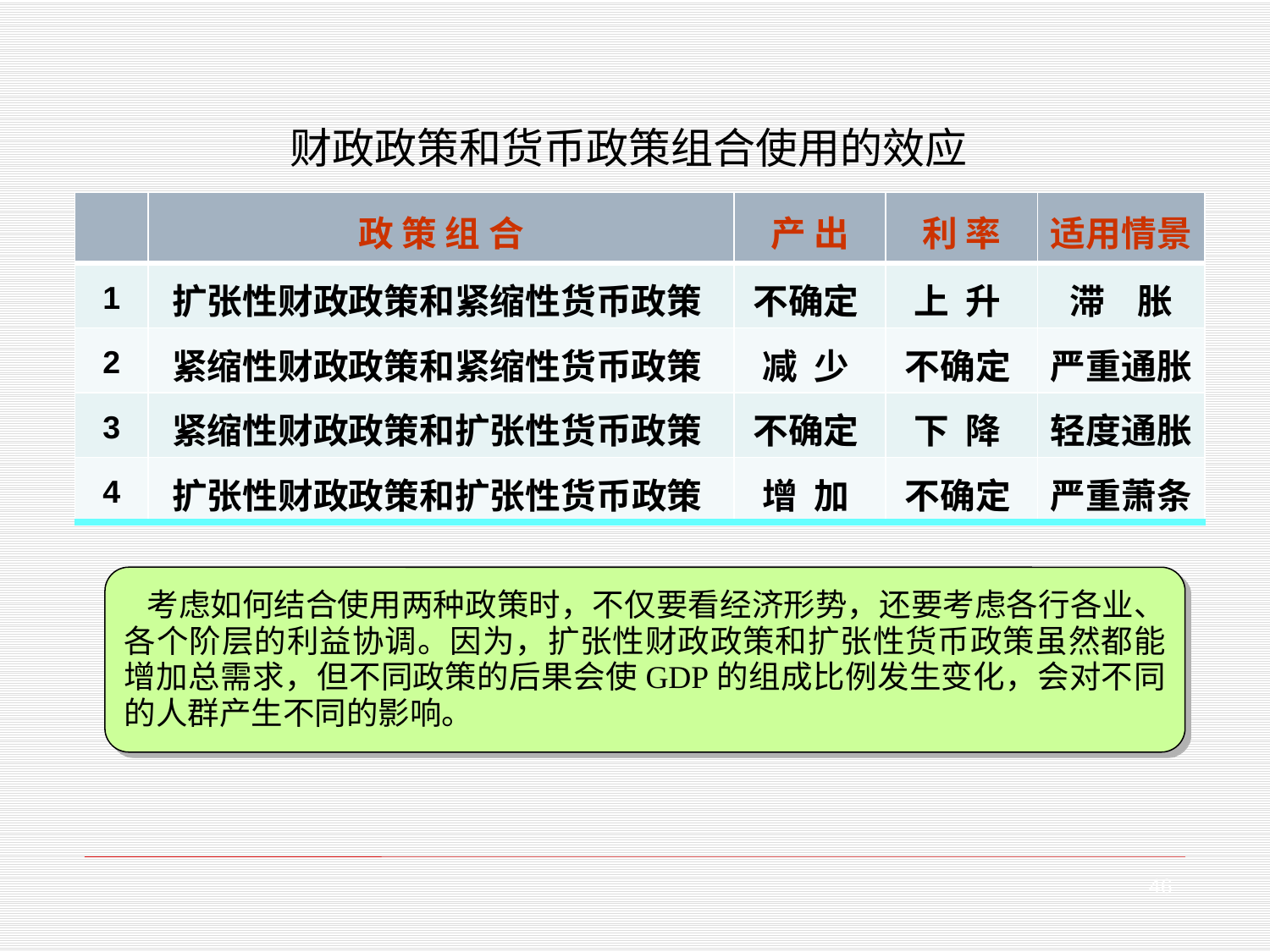

财政政策和货币政策组合使用的效应
|  | 政 策 组 合 | 产 出 | 利 率 | 适用情景 |
| --- | --- | --- | --- | --- |
| 1 | 扩张性财政政策和紧缩性货币政策 | 不确定 | 上 升 | 滞 胀 |
| 2 | 紧缩性财政政策和紧缩性货币政策 | 减 少 | 不确定 | 严重通胀 |
| 3 | 紧缩性财政政策和扩张性货币政策 | 不确定 | 下 降 | 轻度通胀 |
| 4 | 扩张性财政政策和扩张性货币政策 | 增 加 | 不确定 | 严重萧条 |
  考虑如何结合使用两种政策时，不仅要看经济形势，还要考虑各行各业、各个阶层的利益协调。因为，扩张性财政政策和扩张性货币政策虽然都能增加总需求，但不同政策的后果会使GDP的组成比例发生变化，会对不同的人群产生不同的影响。
46